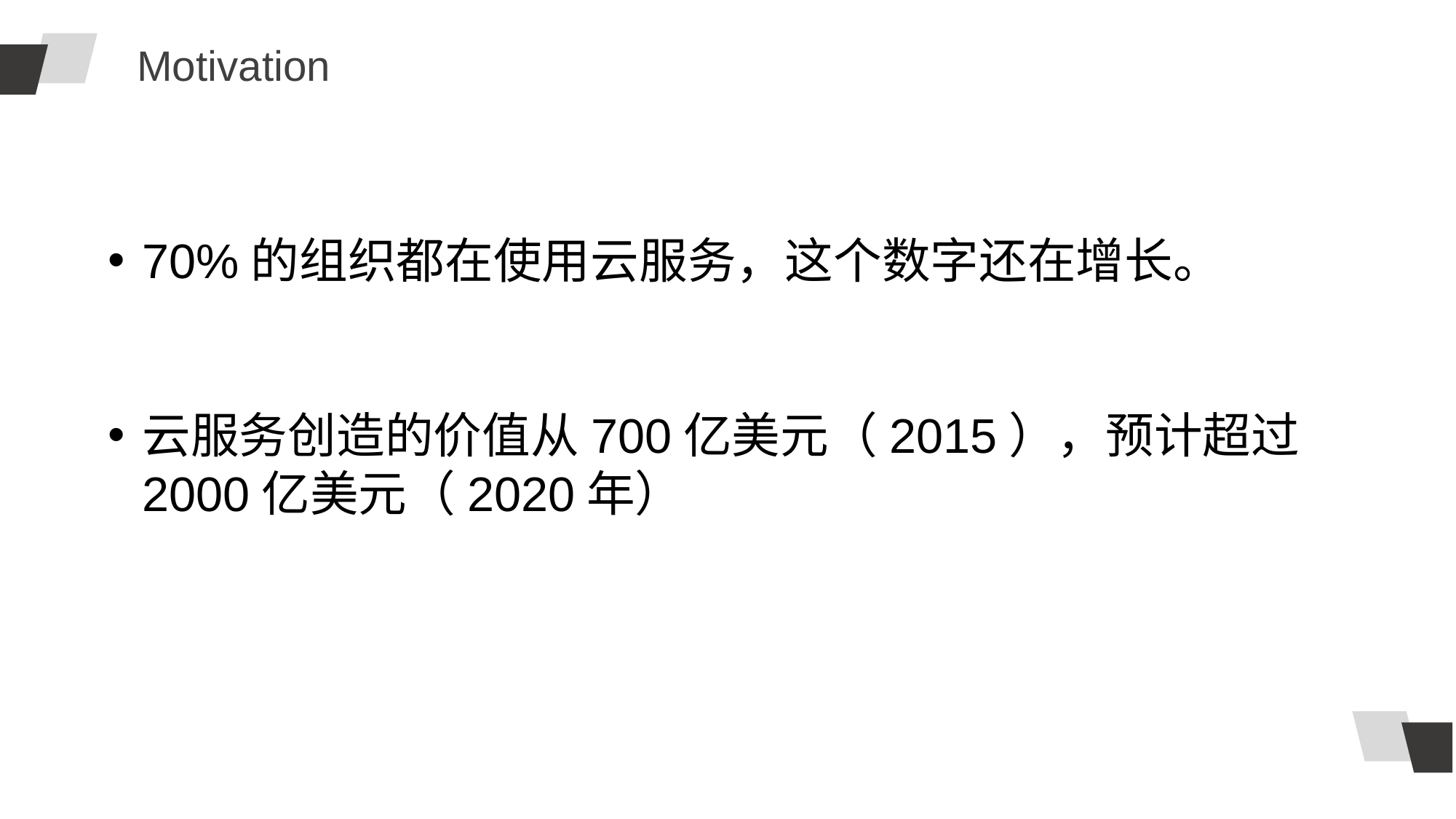

Motivation
70%的组织都在使用云服务，这个数字还在增长。

云服务创造的价值从700亿美元（2015），预计超过2000亿美元（2020年）